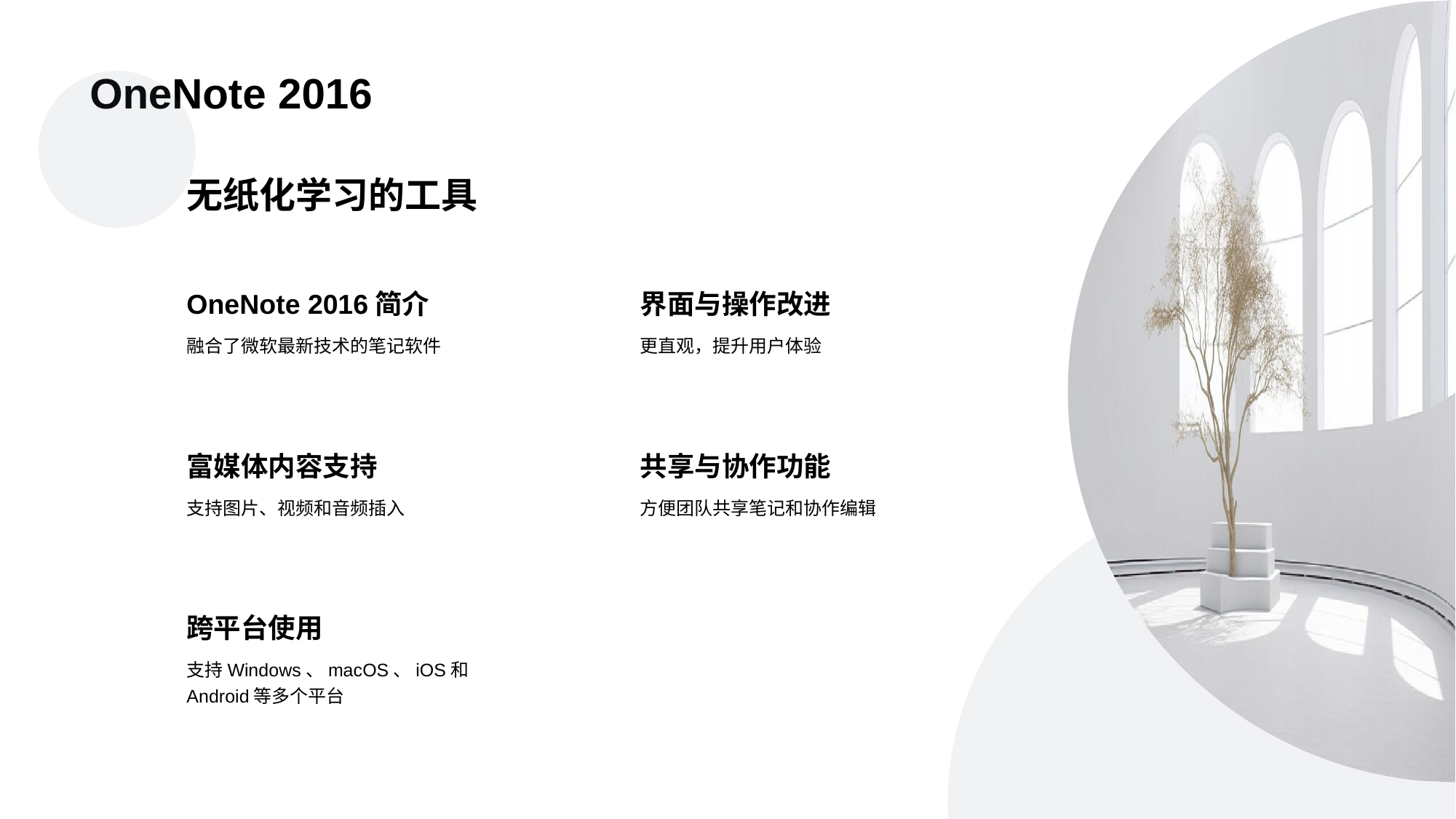

OneNote 2016简介
融合了微软最新技术的笔记软件

无纸化学习的工具
界面与操作改进
更直观，提升用户体验
富媒体内容支持
支持图片、视频和音频插入
共享与协作功能
方便团队共享笔记和协作编辑

跨平台使用
支持Windows、macOS、iOS和Android等多个平台
# OneNote 2016